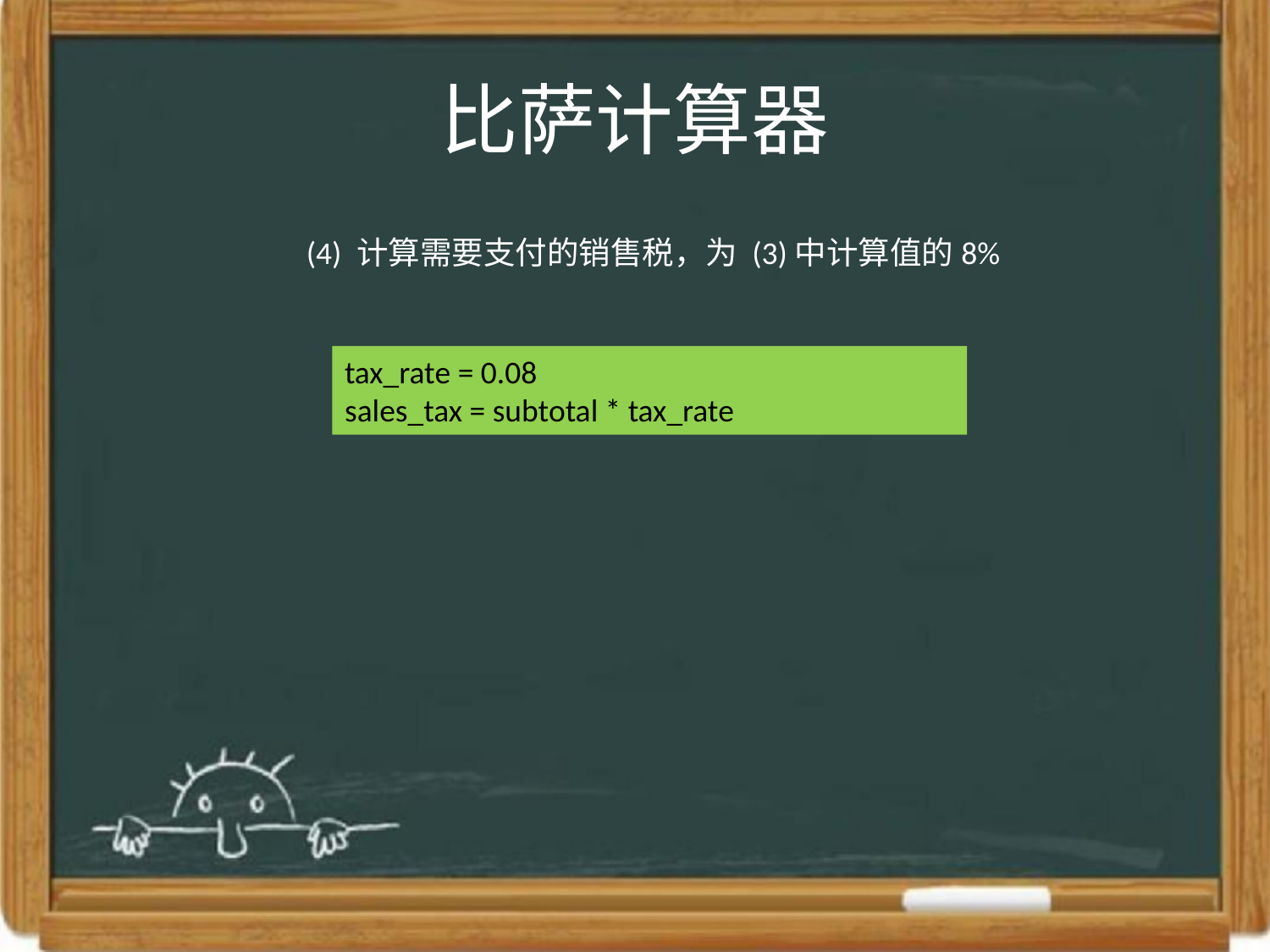

# 比萨计算器
 (4) 计算需要支付的销售税，为 (3)中计算值的8%
tax_rate = 0.08
sales_tax = subtotal * tax_rate